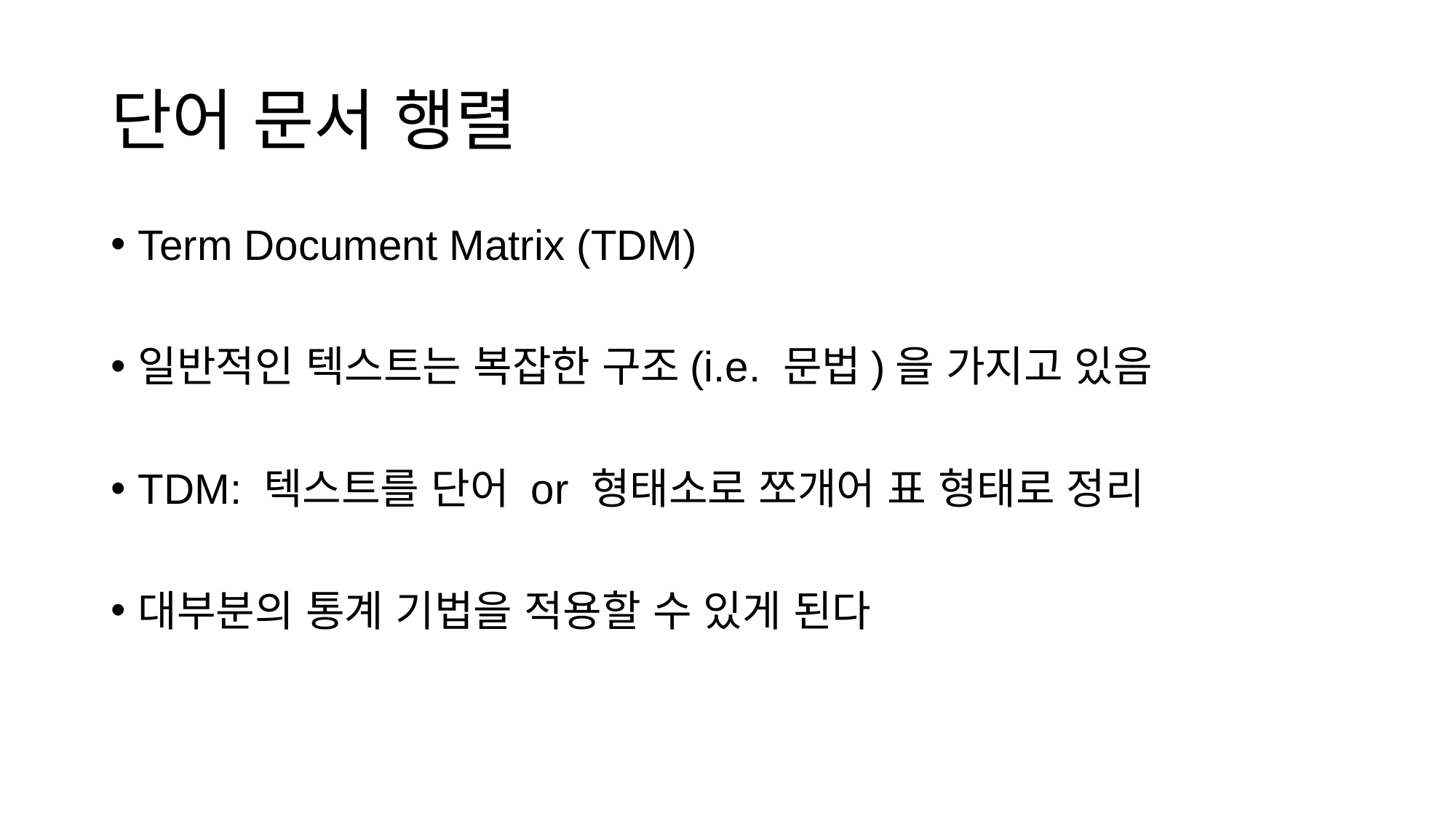

# 단어 문서 행렬
Term Document Matrix (TDM)

일반적인 텍스트는 복잡한 구조(i.e. 문법)을 가지고 있음

TDM: 텍스트를 단어 or 형태소로 쪼개어 표 형태로 정리

대부분의 통계 기법을 적용할 수 있게 된다